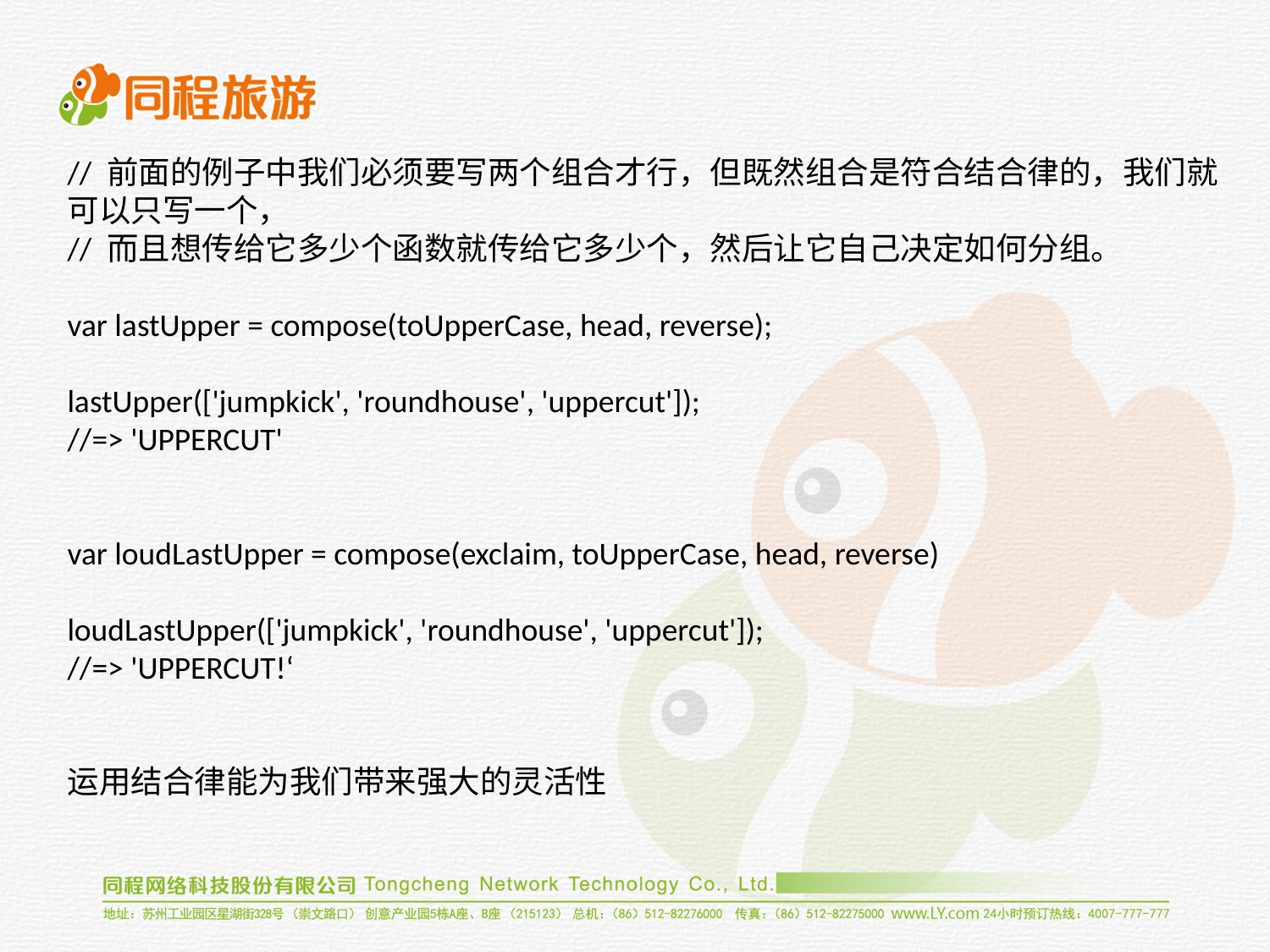

// 前面的例子中我们必须要写两个组合才行，但既然组合是符合结合律的，我们就可以只写一个，
// 而且想传给它多少个函数就传给它多少个，然后让它自己决定如何分组。

var lastUpper = compose(toUpperCase, head, reverse);

lastUpper(['jumpkick', 'roundhouse', 'uppercut']);
//=> 'UPPERCUT'

var loudLastUpper = compose(exclaim, toUpperCase, head, reverse)

loudLastUpper(['jumpkick', 'roundhouse', 'uppercut']);
//=> 'UPPERCUT!‘

运用结合律能为我们带来强大的灵活性